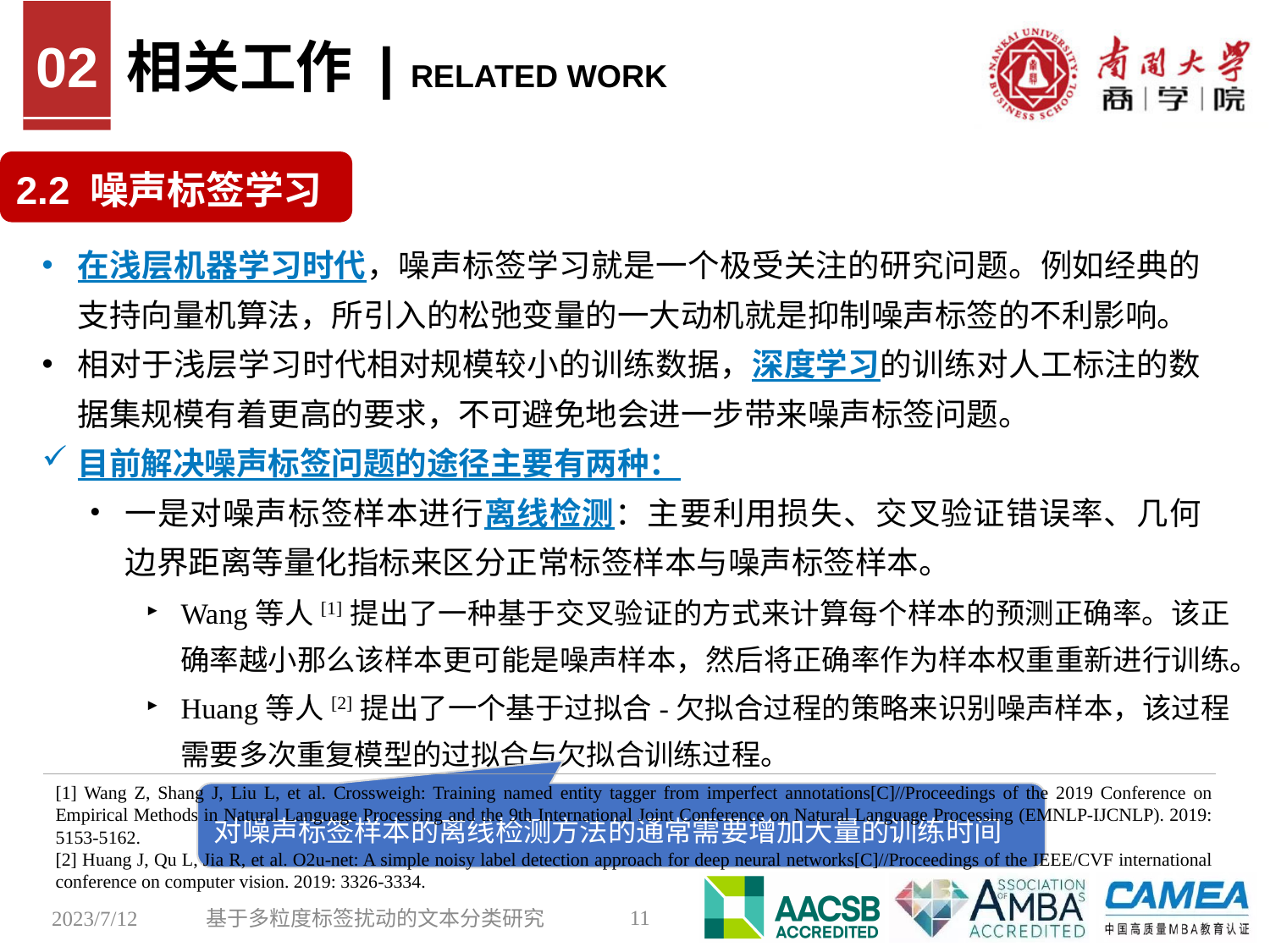

相关工作 | RELATED WORK
02
2.2 噪声标签学习
在浅层机器学习时代，噪声标签学习就是一个极受关注的研究问题。例如经典的支持向量机算法，所引入的松弛变量的一大动机就是抑制噪声标签的不利影响。
相对于浅层学习时代相对规模较小的训练数据，深度学习的训练对人工标注的数据集规模有着更高的要求，不可避免地会进一步带来噪声标签问题。
目前解决噪声标签问题的途径主要有两种：
一是对噪声标签样本进行离线检测：主要利用损失、交叉验证错误率、几何边界距离等量化指标来区分正常标签样本与噪声标签样本。
Wang等人[1]提出了一种基于交叉验证的方式来计算每个样本的预测正确率。该正确率越小那么该样本更可能是噪声样本，然后将正确率作为样本权重重新进行训练。
Huang等人[2]提出了一个基于过拟合-欠拟合过程的策略来识别噪声样本，该过程需要多次重复模型的过拟合与欠拟合训练过程。
[1] Wang Z, Shang J, Liu L, et al. Crossweigh: Training named entity tagger from imperfect annotations[C]//Proceedings of the 2019 Conference on Empirical Methods in Natural Language Processing and the 9th International Joint Conference on Natural Language Processing (EMNLP-IJCNLP). 2019: 5153-5162.
[2] Huang J, Qu L, Jia R, et al. O2u-net: A simple noisy label detection approach for deep neural networks[C]//Proceedings of the IEEE/CVF international conference on computer vision. 2019: 3326-3334.
对噪声标签样本的离线检测方法的通常需要增加大量的训练时间
11
2023/7/12
基于多粒度标签扰动的文本分类研究